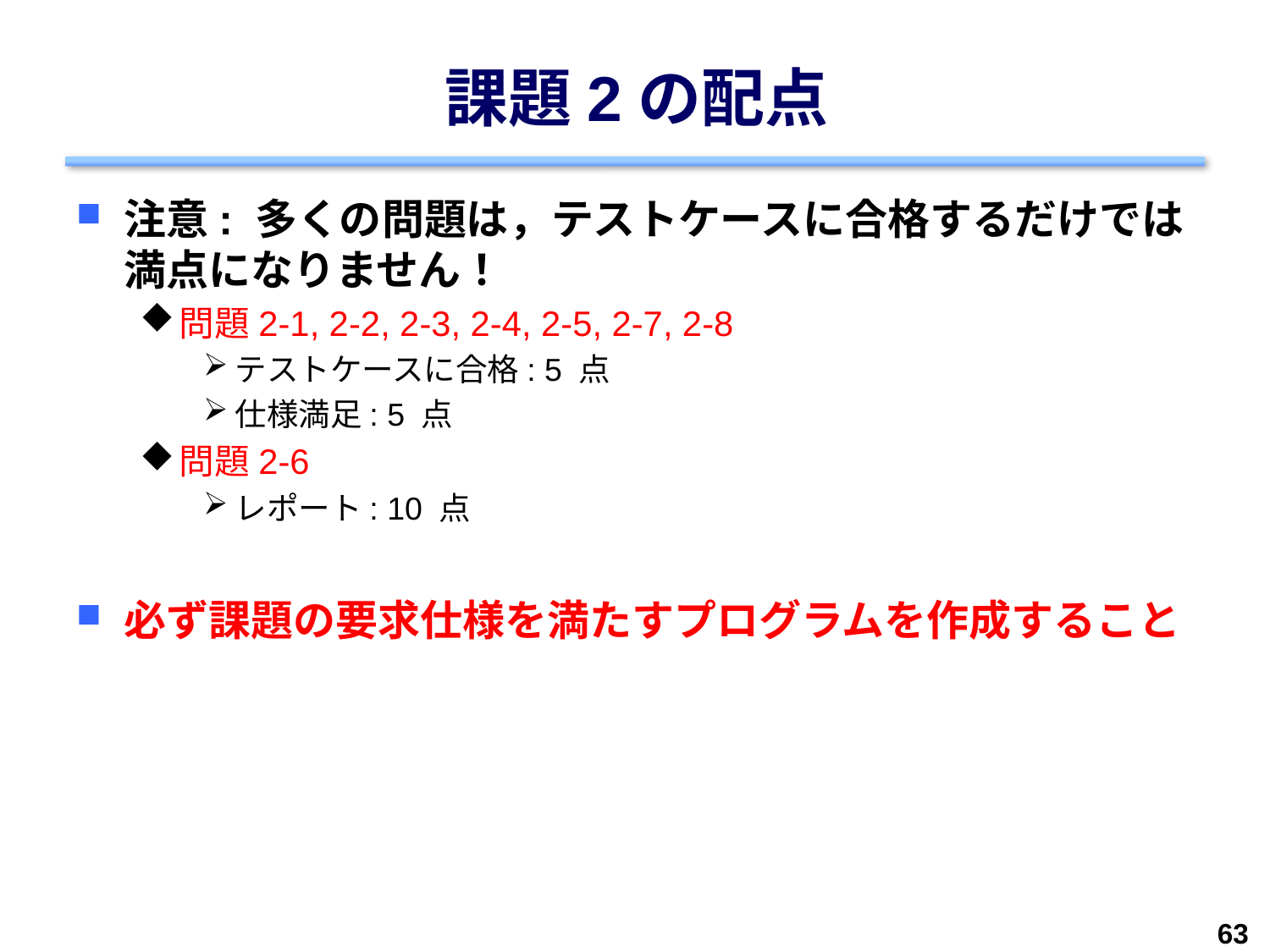

# 課題2の配点
注意: 多くの問題は，テストケースに合格するだけでは満点になりません！
問題2-1, 2-2, 2-3, 2-4, 2-5, 2-7, 2-8
テストケースに合格: 5 点
仕様満足: 5 点
問題2-6
レポート: 10 点

必ず課題の要求仕様を満たすプログラムを作成すること
63